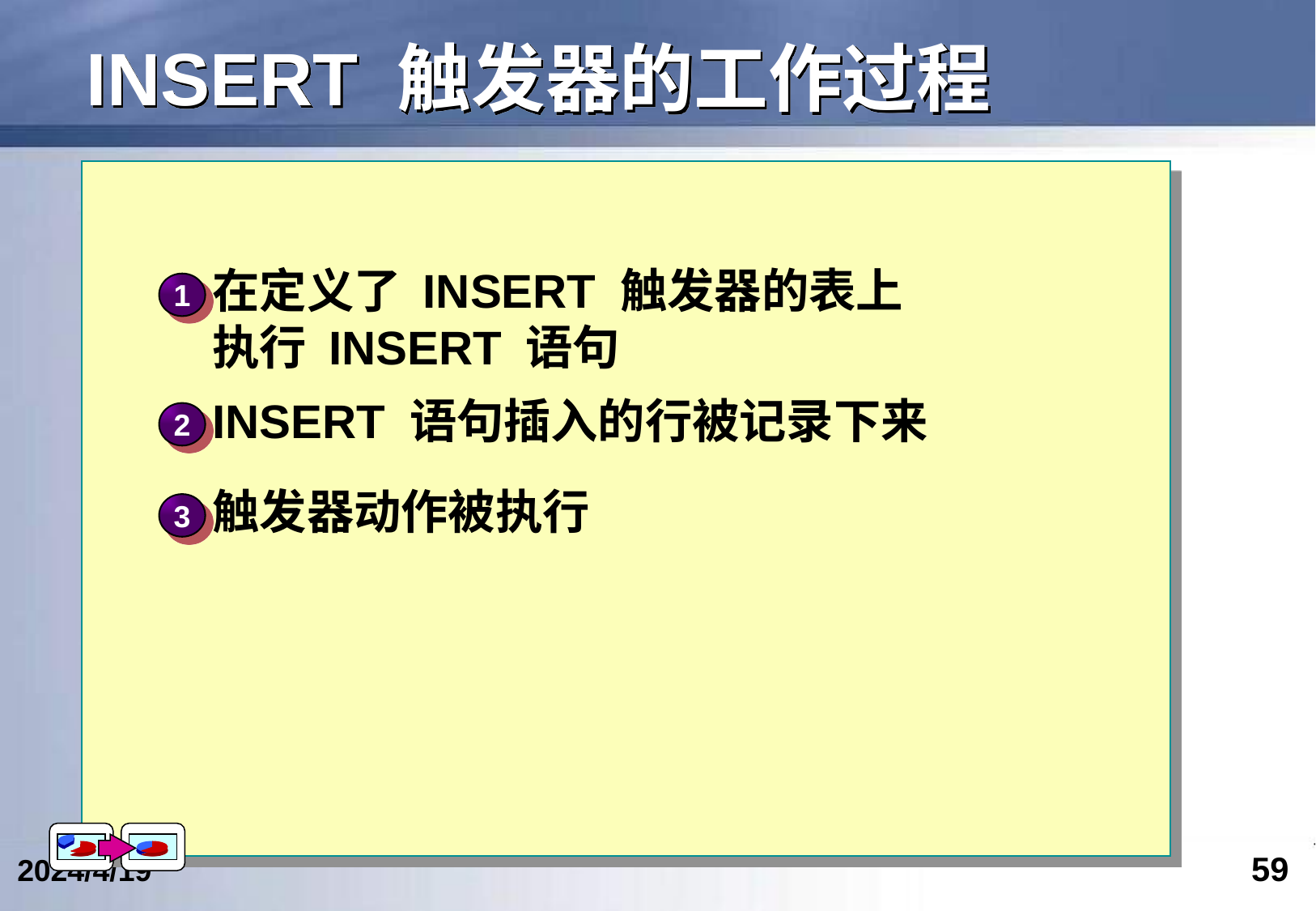

# INSERT 触发器的工作过程

在定义了 INSERT 触发器的表上
执行 INSERT 语句

INSERT 语句插入的行被记录下来

触发器动作被执行
1
2
3
59
2024/4/19